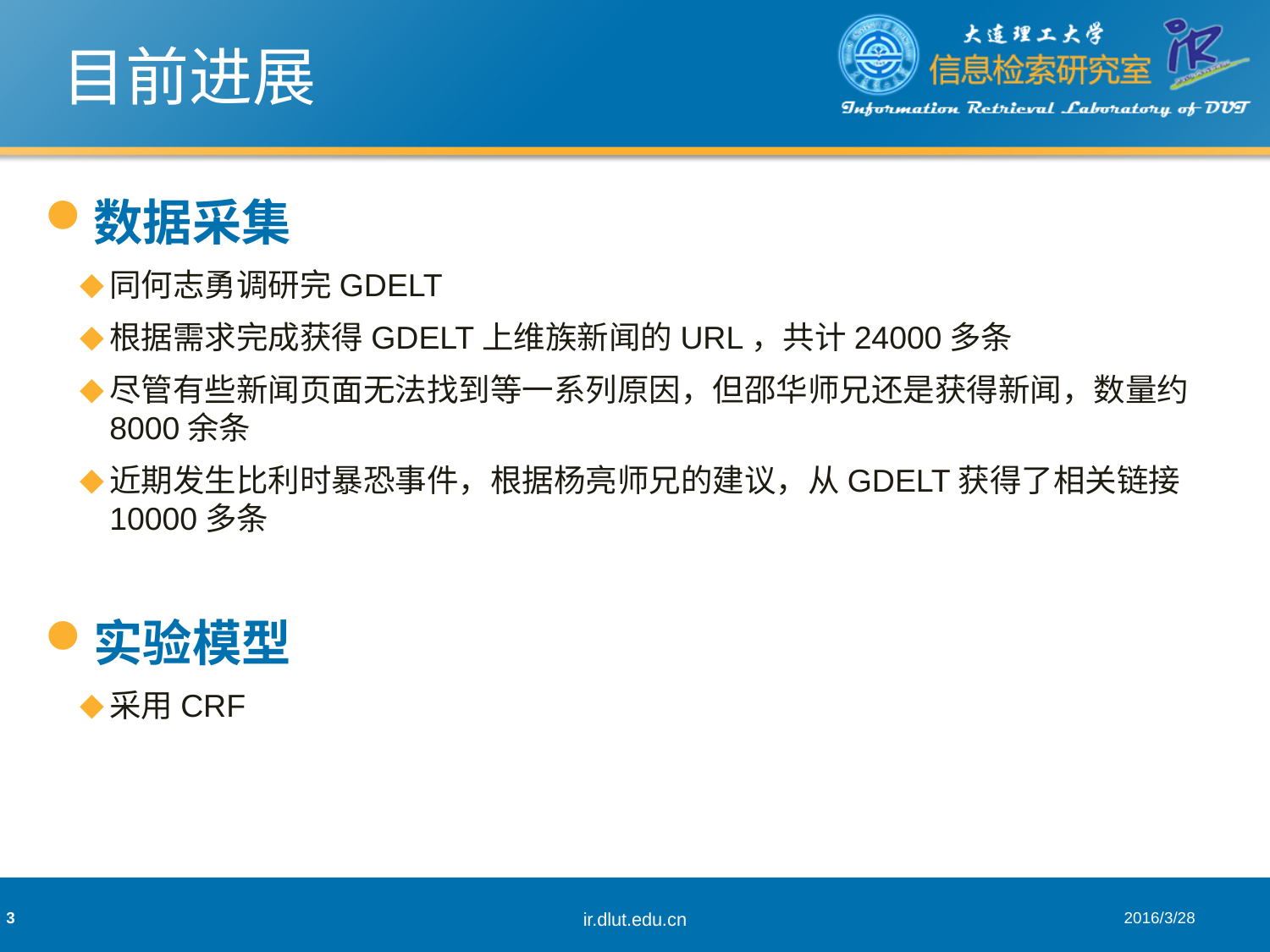

# 目前进展
数据采集
同何志勇调研完GDELT
根据需求完成获得GDELT上维族新闻的URL，共计24000多条
尽管有些新闻页面无法找到等一系列原因，但邵华师兄还是获得新闻，数量约8000余条
近期发生比利时暴恐事件，根据杨亮师兄的建议，从GDELT获得了相关链接10000多条

实验模型
采用CRF